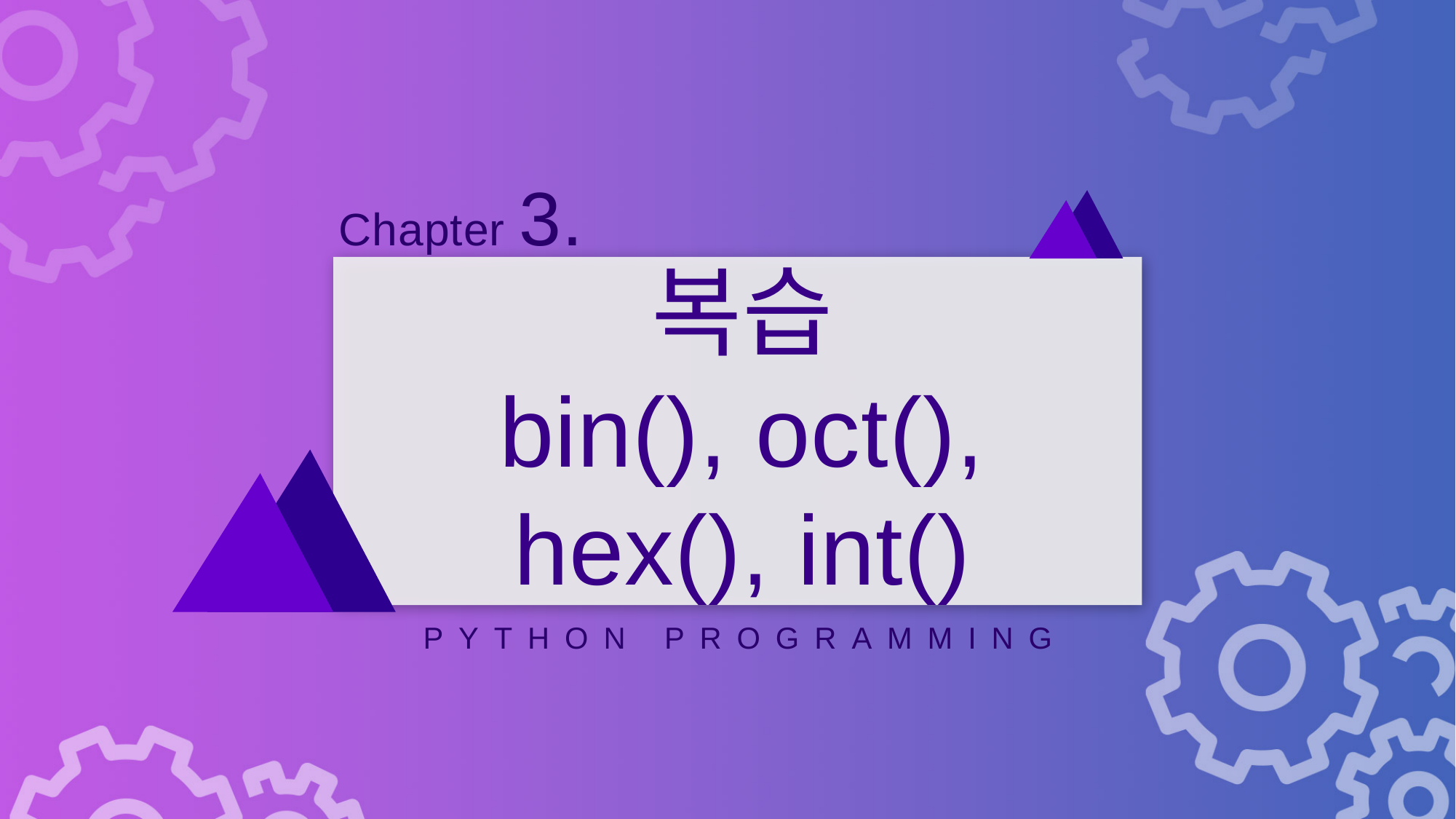

Chapter 3.
복습
bin(), oct(), hex(), int()